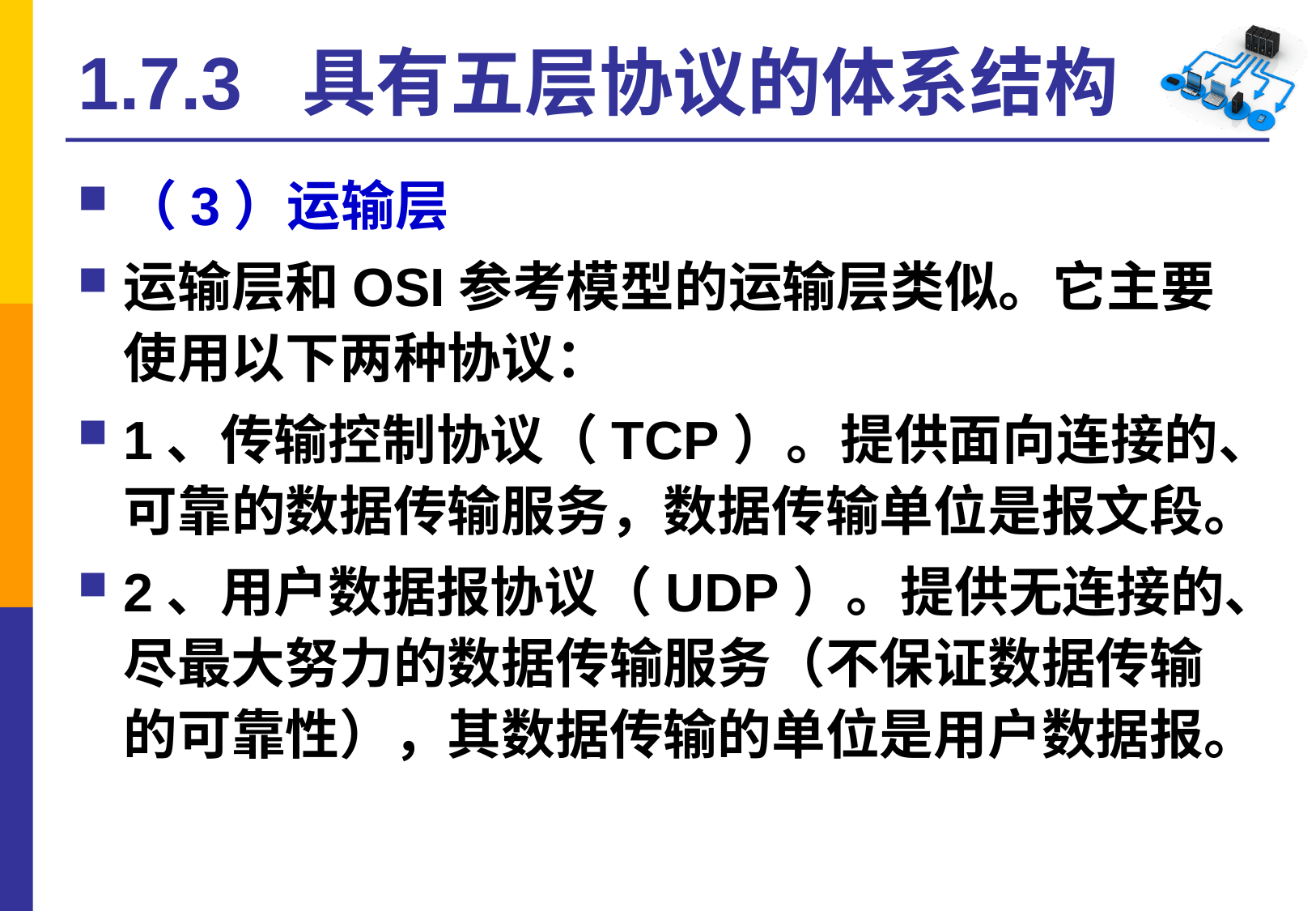

# 1.7.3  具有五层协议的体系结构
（3）运输层
运输层和OSI参考模型的运输层类似。它主要使用以下两种协议：
1、传输控制协议（TCP）。提供面向连接的、可靠的数据传输服务，数据传输单位是报文段。
2、用户数据报协议（UDP）。提供无连接的、尽最大努力的数据传输服务（不保证数据传输的可靠性），其数据传输的单位是用户数据报。